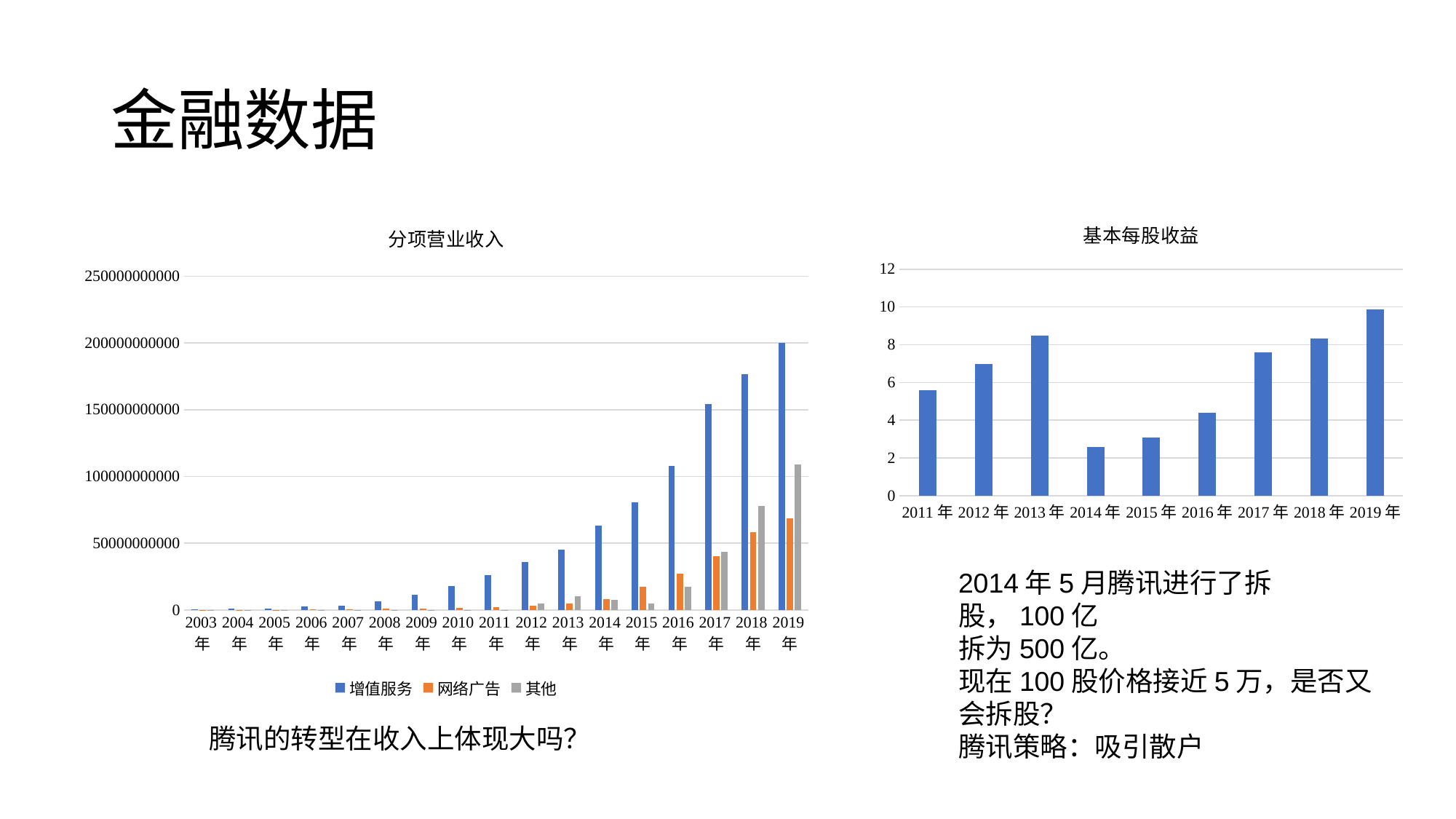

# 金融数据

### Chart: 分项营业收入

| Category | 增值服务 | 网络广告 | 其他 |
|---|---|---|---|
| 2003年 | 697059000.0 | 32841000.0 | 5057000.0 |
| 2004年 | 1080231000.0 | 54801000.0 | 8501000.0 |
| 2005年 | 1303945000.0 | 112826000.0 | 9624000.0 |
| 2006年 | 2525457000.0 | 266684000.0 | 8300000.0 |
| 2007年 | 3321373000.0 | 493018000.0 | 6532000.0 |
| 2008年 | 6313958000.0 | 826049000.0 | 14537000.0 |
| 2009年 | 11436310000.0 | 962171000.0 | 41479000.0 |
| 2010年 | 18198232000.0 | 1372522000.0 | 75277000.0 |
| 2011年 | 26313599000.0 | 1992216000.0 | 190257000.0 |
| 2012年 | 35718151000.0 | 3382328000.0 | 4793232000.0 |
| 2013年 | 44985000000.0 | 5034000000.0 | 10418000000.0 |
| 2014年 | 63310000000.0 | 8308000000.0 | 7314000000.0 |
| 2015年 | 80669000000.0 | 17468000000.0 | 4726000000.0 |
| 2016年 | 107810000000.0 | 26970000000.0 | 17158000000.0 |
| 2017年 | 153983000000.0 | 40439000000.0 | 43338000000.0 |
| 2018年 | 176646000000.0 | 58079000000.0 | 77969000000.0 |
| 2019年 | 199991000000.0 | 68377000000.0 | 108921000000.0 |

### Chart:

| Category | 基本每股收益 |
|---|---|
| 2011年 | 5.609 |
| 2012年 | 6.965 |
| 2013年 | 8.464 |
| 2014年 | 2.579 |
| 2015年 | 3.097 |
| 2016年 | 4.383 |
| 2017年 | 7.598 |
| 2018年 | 8.336 |
| 2019年 | 9.856 |
2014年5月腾讯进行了拆股，100亿
拆为500亿。
现在100股价格接近5万，是否又会拆股？
腾讯策略：吸引散户
腾讯的转型在收入上体现大吗？